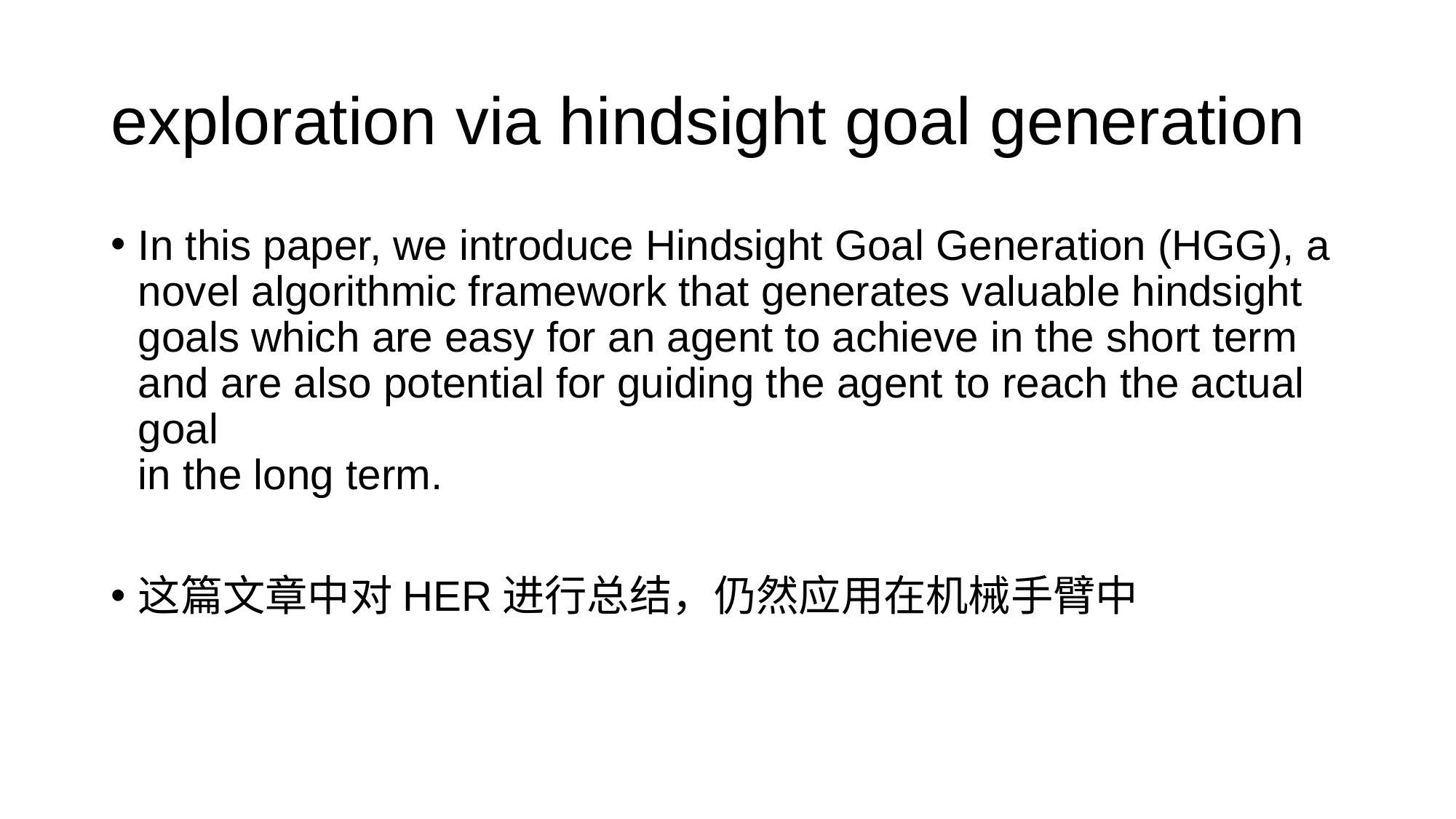

# exploration via hindsight goal generation
In this paper, we introduce Hindsight Goal Generation (HGG), a novel algorithmic framework that generates valuable hindsight goals which are easy for an agent to achieve in the short term and are also potential for guiding the agent to reach the actual goal
in the long term.

这篇文章中对HER进行总结，仍然应用在机械手臂中